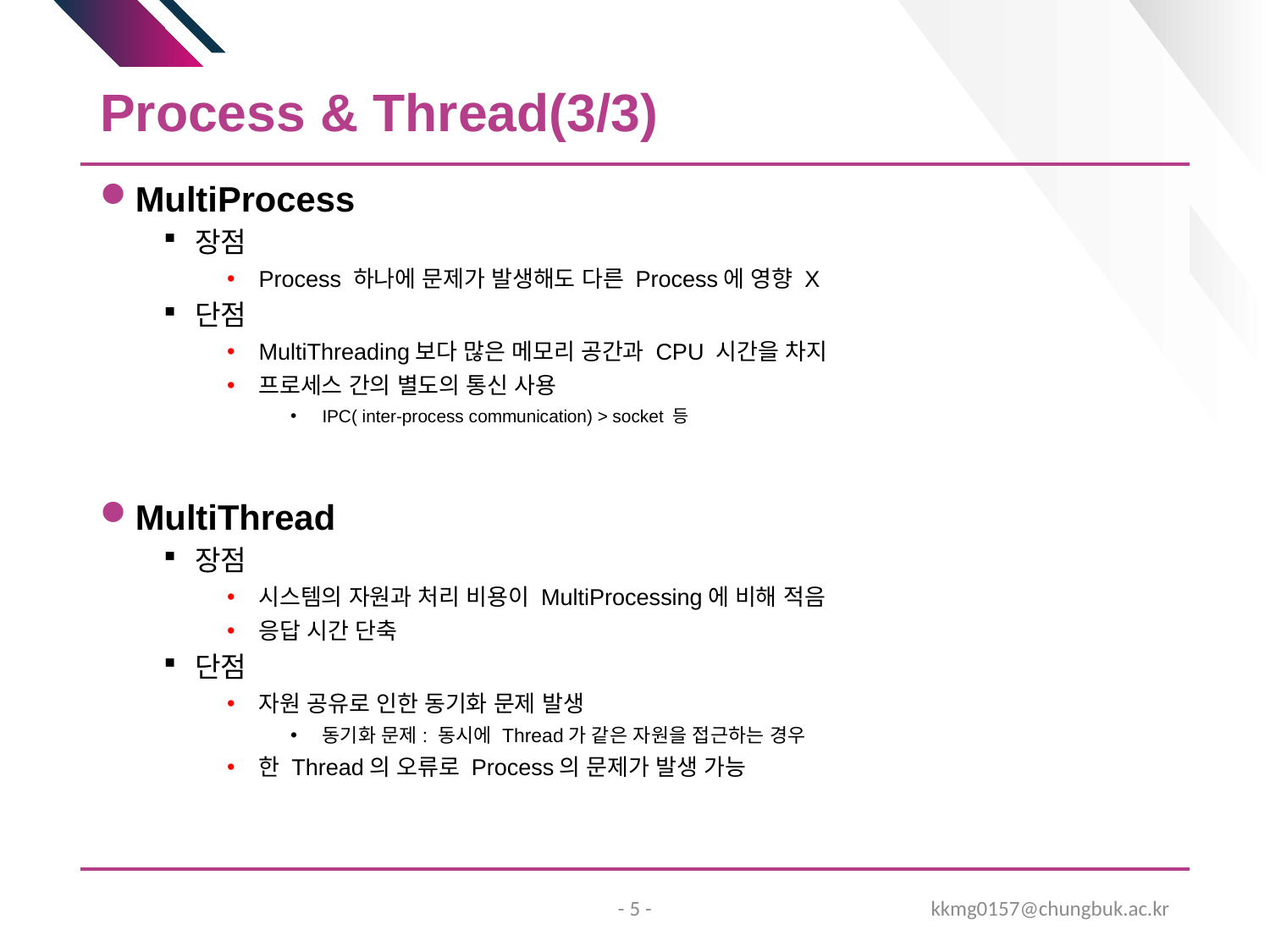

# Process & Thread(3/3)
MultiProcess
장점
Process 하나에 문제가 발생해도 다른 Process에 영향 X
단점
MultiThreading보다 많은 메모리 공간과 CPU 시간을 차지
프로세스 간의 별도의 통신 사용
IPC( inter-process communication) > socket 등

MultiThread
장점
시스템의 자원과 처리 비용이 MultiProcessing에 비해 적음
응답 시간 단축
단점
자원 공유로 인한 동기화 문제 발생
동기화 문제: 동시에 Thread가 같은 자원을 접근하는 경우
한 Thread의 오류로 Process의 문제가 발생 가능

- 5 -
kkmg0157@chungbuk.ac.kr